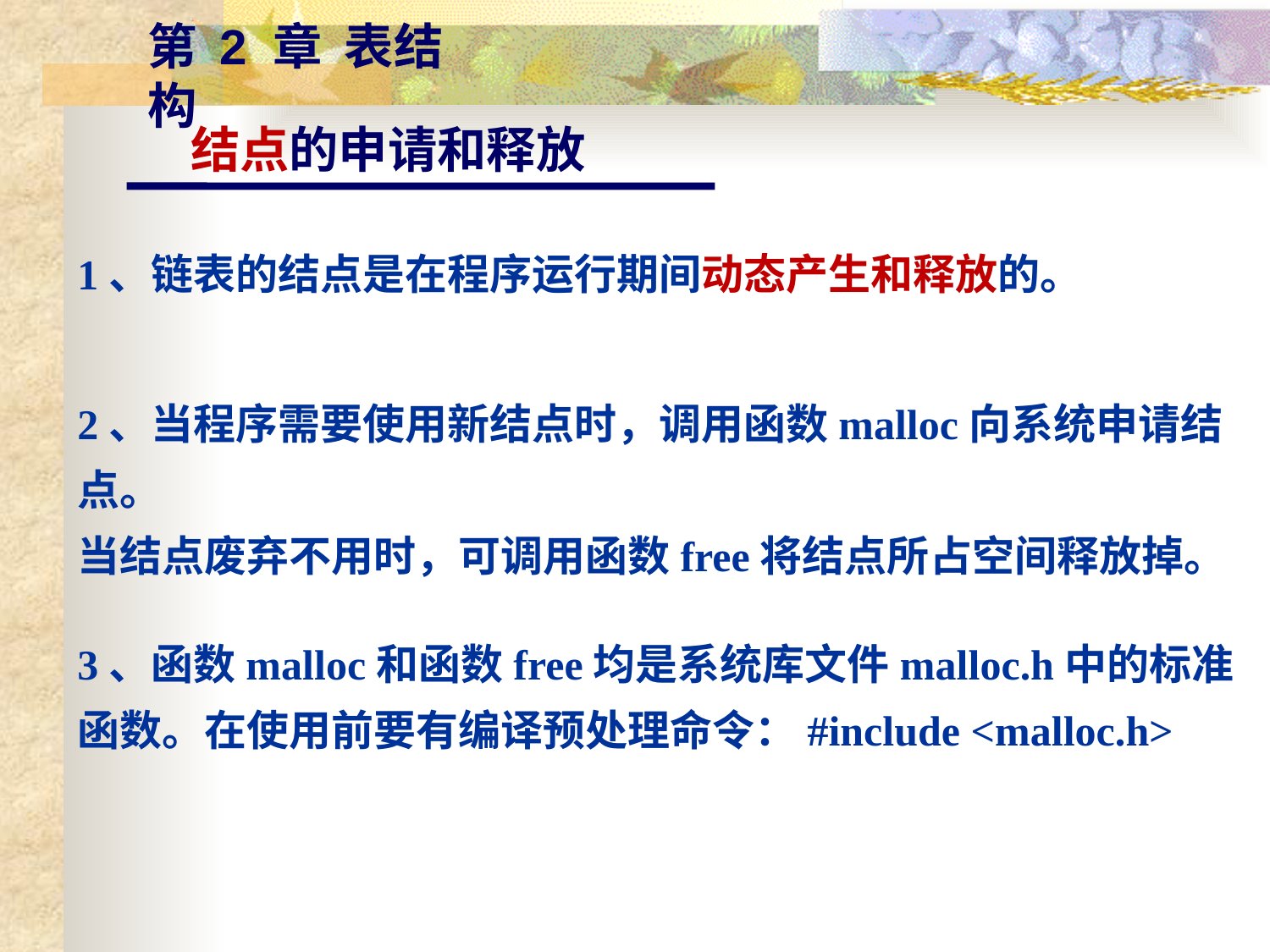

第 2 章  表结构
结点的申请和释放

1、链表的结点是在程序运行期间动态产生和释放的。
2、当程序需要使用新结点时，调用函数malloc向系统申请结点。
当结点废弃不用时，可调用函数free将结点所占空间释放掉。
3、函数malloc和函数free均是系统库文件malloc.h中的标准函数。在使用前要有编译预处理命令：#include <malloc.h>
9